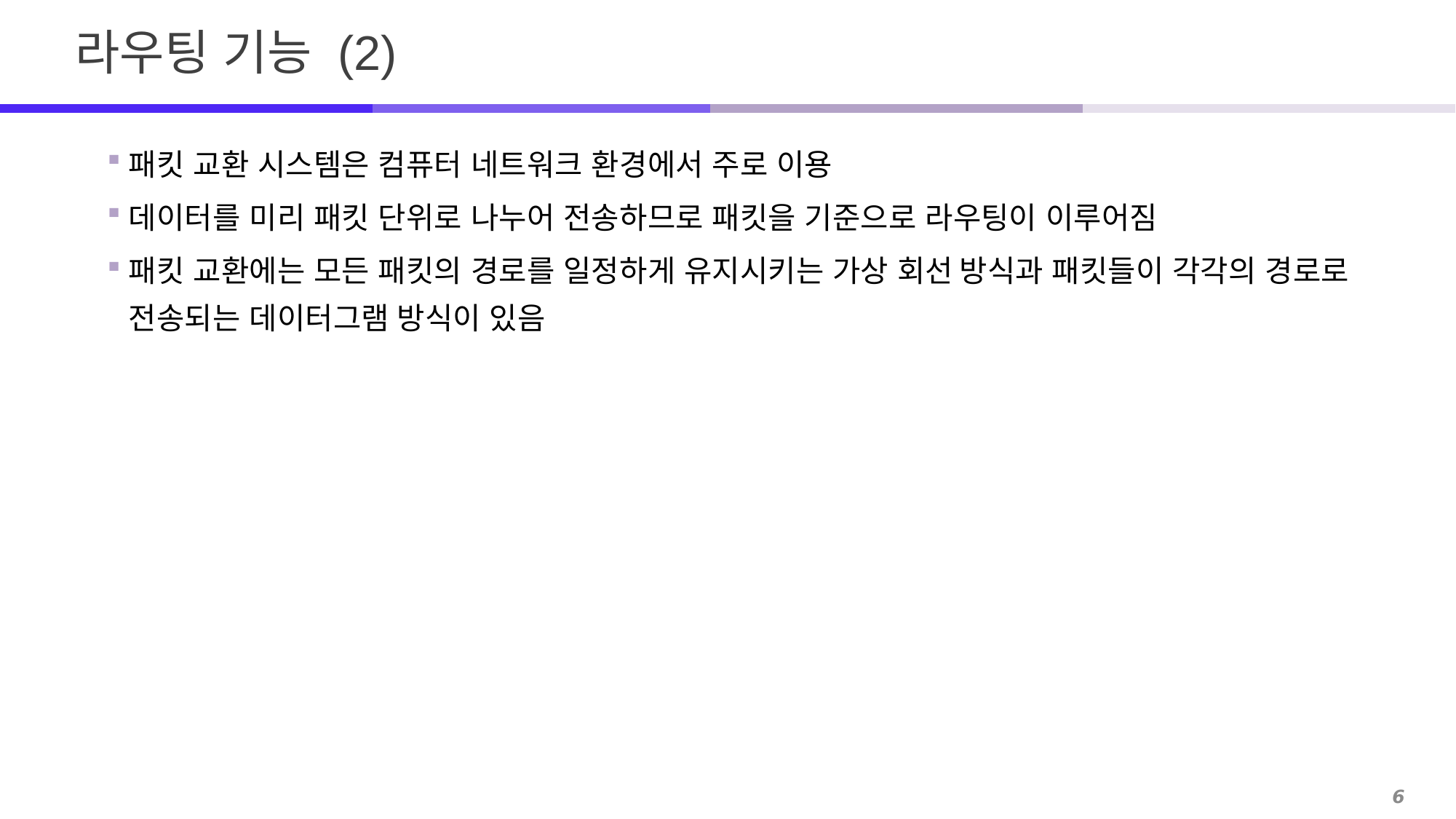

# 라우팅 기능 (2)
패킷 교환 시스템은 컴퓨터 네트워크 환경에서 주로 이용
데이터를 미리 패킷 단위로 나누어 전송하므로 패킷을 기준으로 라우팅이 이루어짐
패킷 교환에는 모든 패킷의 경로를 일정하게 유지시키는 가상 회선 방식과 패킷들이 각각의 경로로 전송되는 데이터그램 방식이 있음